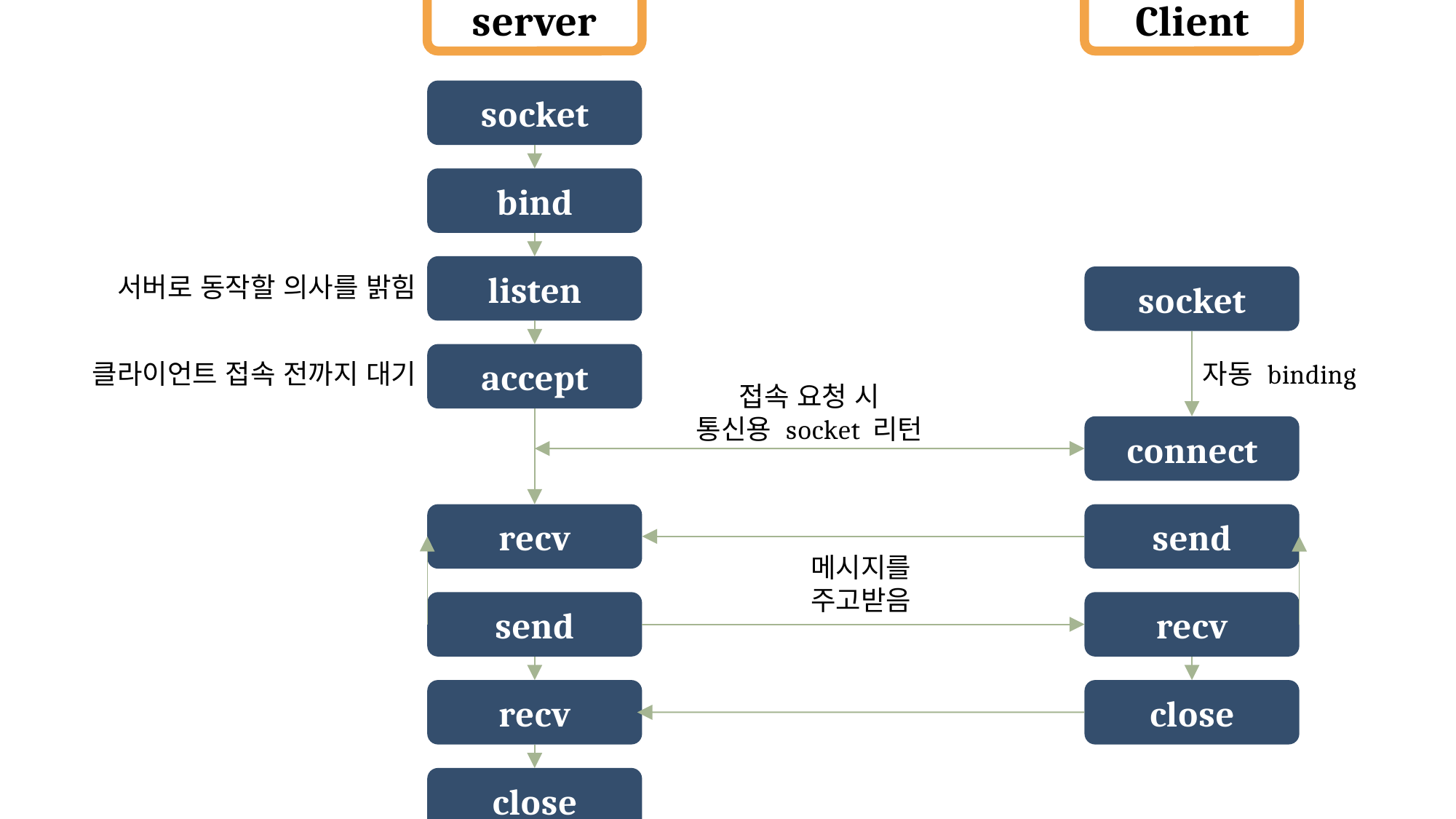

server
Client
socket
bind
listen
서버로 동작할 의사를 밝힘
socket
accept
클라이언트 접속 전까지 대기
자동 binding
접속 요청 시
통신용 socket 리턴
connect
recv
send
메시지를
주고받음
send
recv
recv
close
close